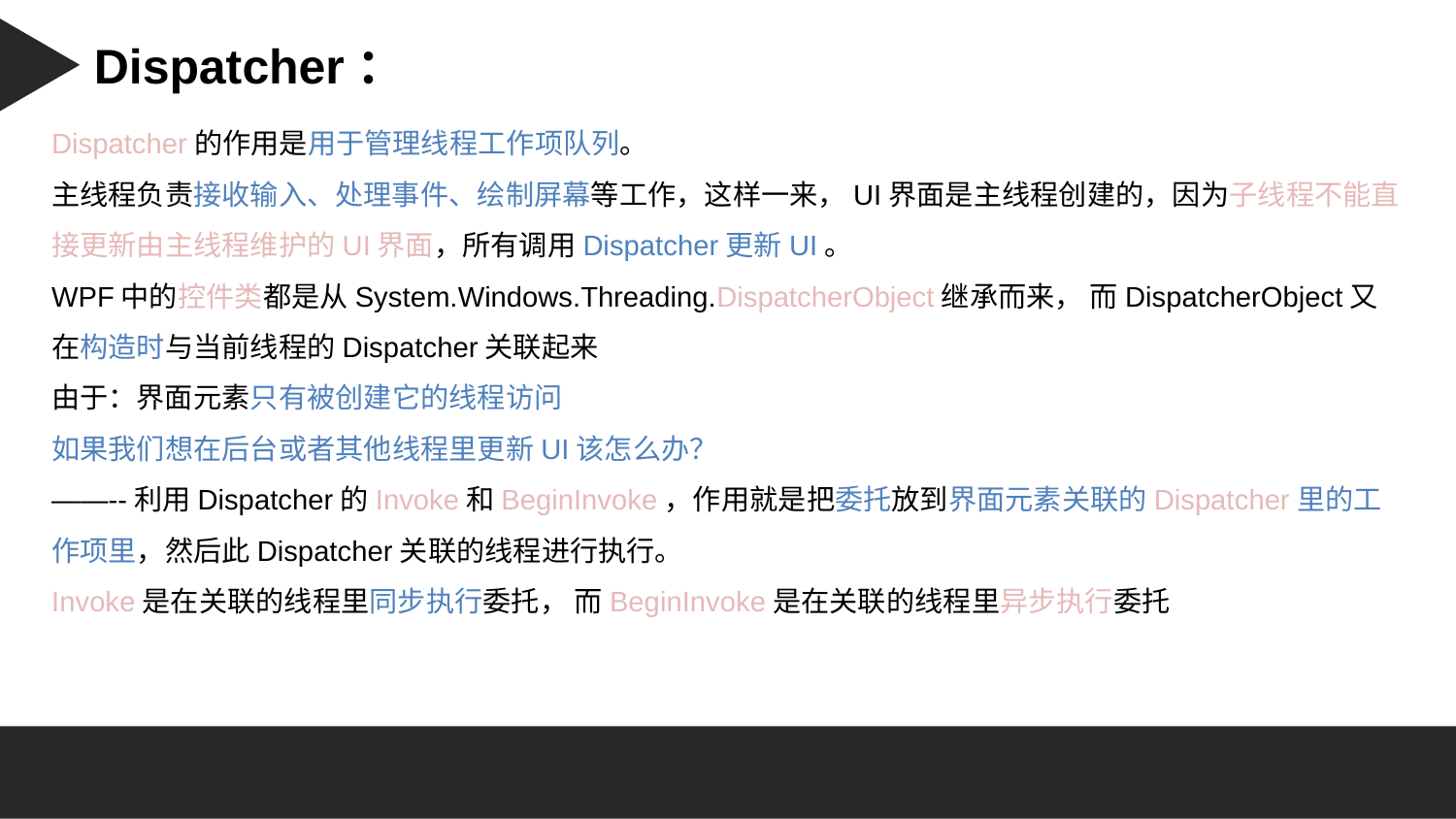

Character 字符串：

Dispatcher：
Dispatcher的作用是用于管理线程工作项队列。
主线程负责接收输入、处理事件、绘制屏幕等工作，这样一来，UI界面是主线程创建的，因为子线程不能直接更新由主线程维护的UI界面，所有调用Dispatcher更新UI。
WPF中的控件类都是从System.Windows.Threading.DispatcherObject继承而来， 而DispatcherObject又在构造时与当前线程的Dispatcher关联起来
由于：界面元素只有被创建它的线程访问
如果我们想在后台或者其他线程里更新UI该怎么办？
——--利用Dispatcher的Invoke和BeginInvoke，作用就是把委托放到界面元素关联的Dispatcher里的工作项里，然后此Dispatcher关联的线程进行执行。
Invoke是在关联的线程里同步执行委托， 而BeginInvoke是在关联的线程里异步执行委托